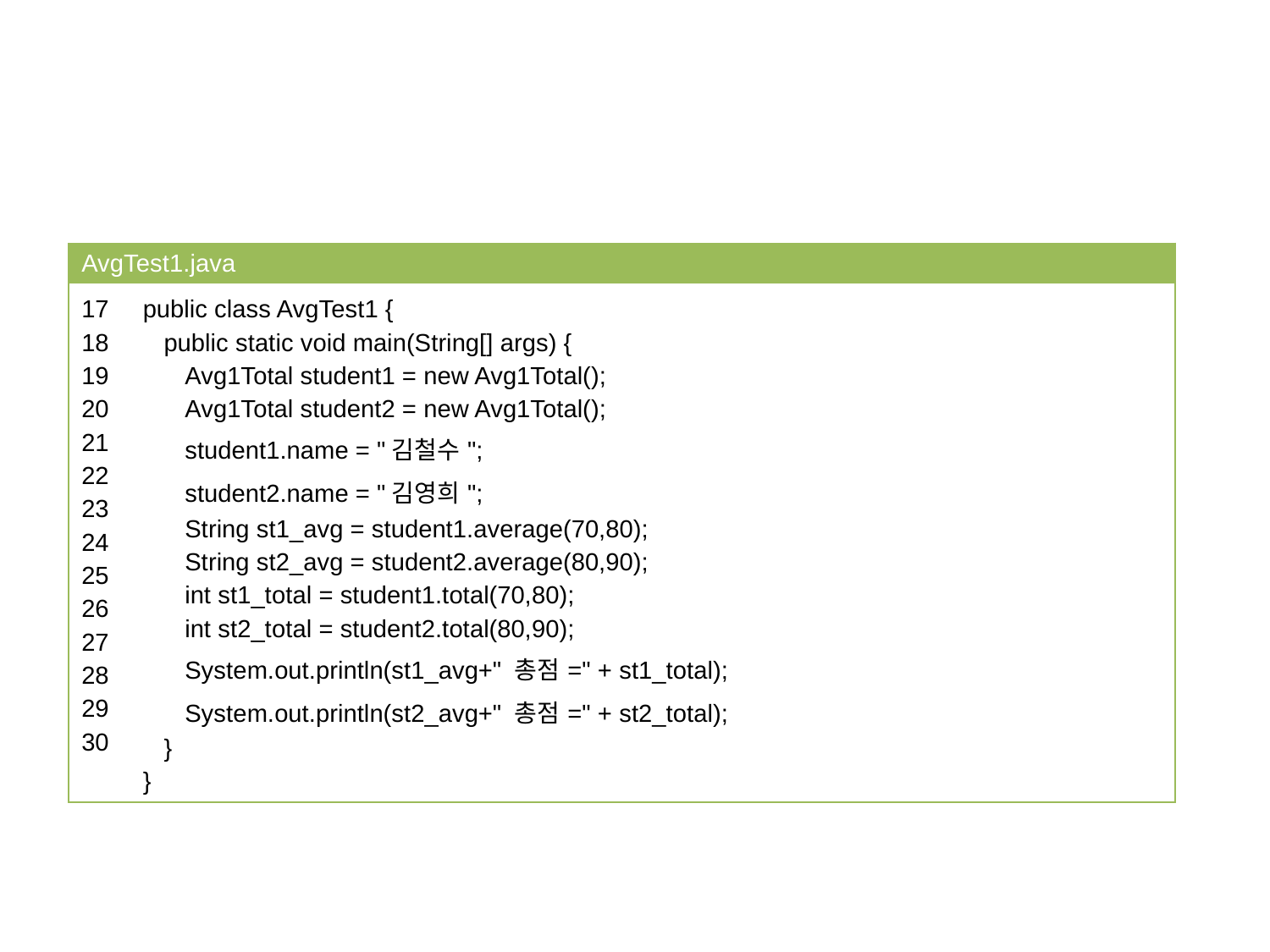

#
| AvgTest1.java |  |
| --- | --- |
| 17 18 19 20 21 22 23 24 25 26 27 28 29 30 | public class AvgTest1 { public static void main(String[] args) { Avg1Total student1 = new Avg1Total(); Avg1Total student2 = new Avg1Total(); student1.name = "김철수"; student2.name = "김영희"; String st1\_avg = student1.average(70,80); String st2\_avg = student2.average(80,90); int st1\_total = student1.total(70,80); int st2\_total = student2.total(80,90); System.out.println(st1\_avg+" 총점=" + st1\_total); System.out.println(st2\_avg+" 총점=" + st2\_total); } } |